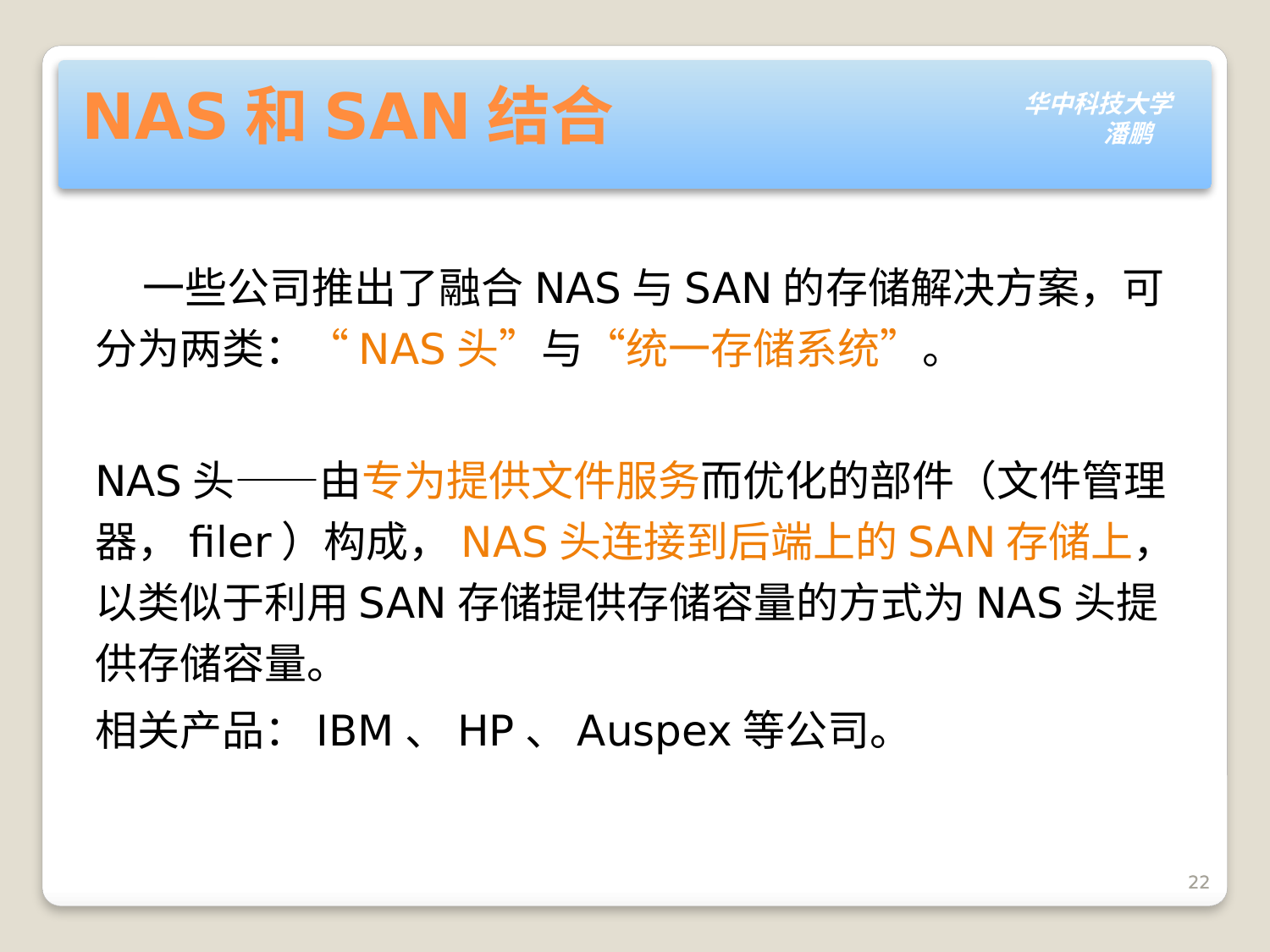

# NAS和SAN结合
    一些公司推出了融合NAS与SAN的存储解决方案，可分为两类：“NAS头”与“统一存储系统”。

NAS头——由专为提供文件服务而优化的部件（文件管理器，filer）构成，NAS头连接到后端上的SAN存储上，以类似于利用SAN存储提供存储容量的方式为NAS头提供存储容量。
相关产品：IBM、HP、Auspex等公司。
22
22